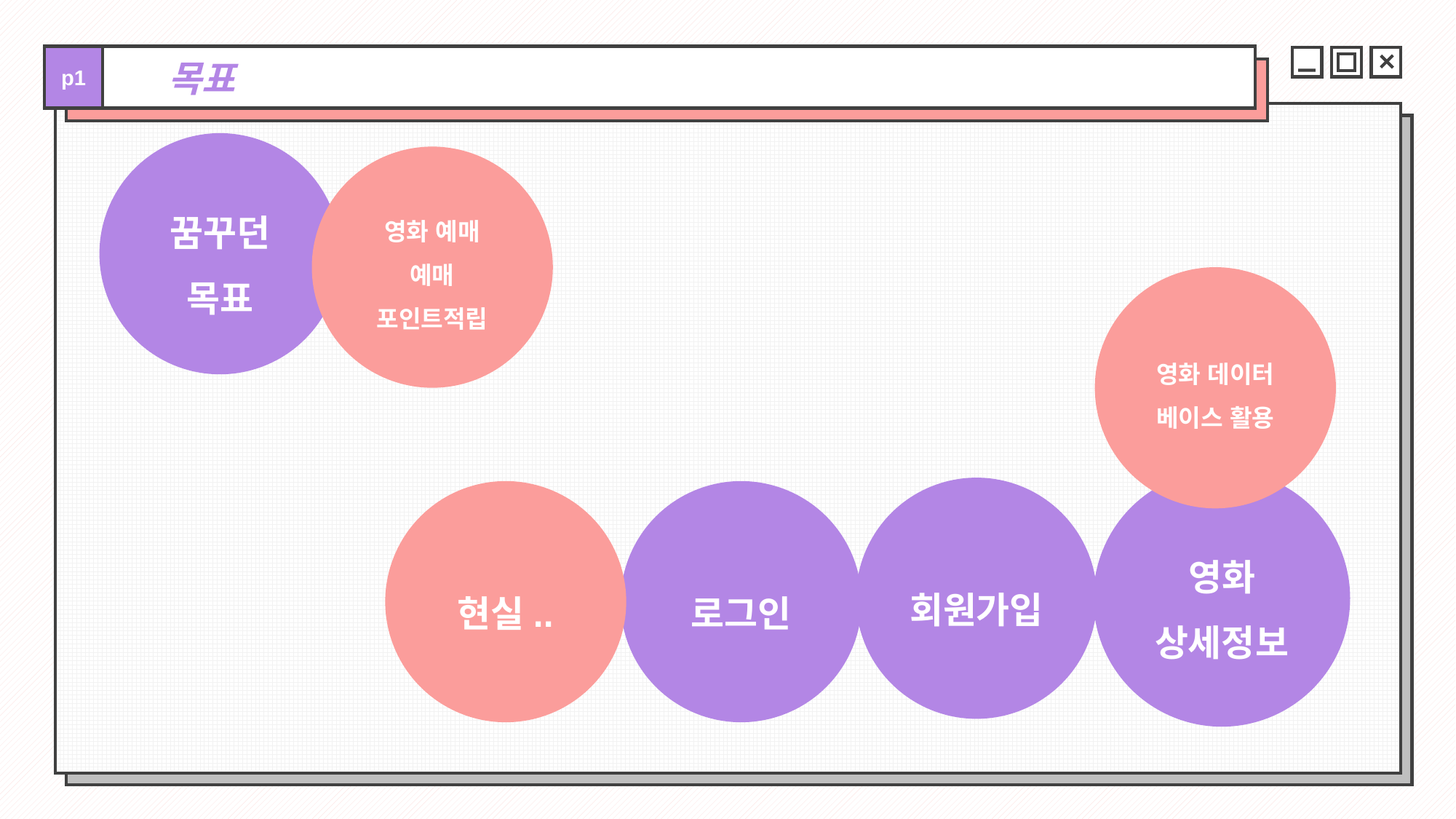

p1
목표

꿈꾸던
목표
영화 예매
예매
포인트적립
영화 데이터 베이스 활용
영화
상세정보
회원가입
현실..
로그인